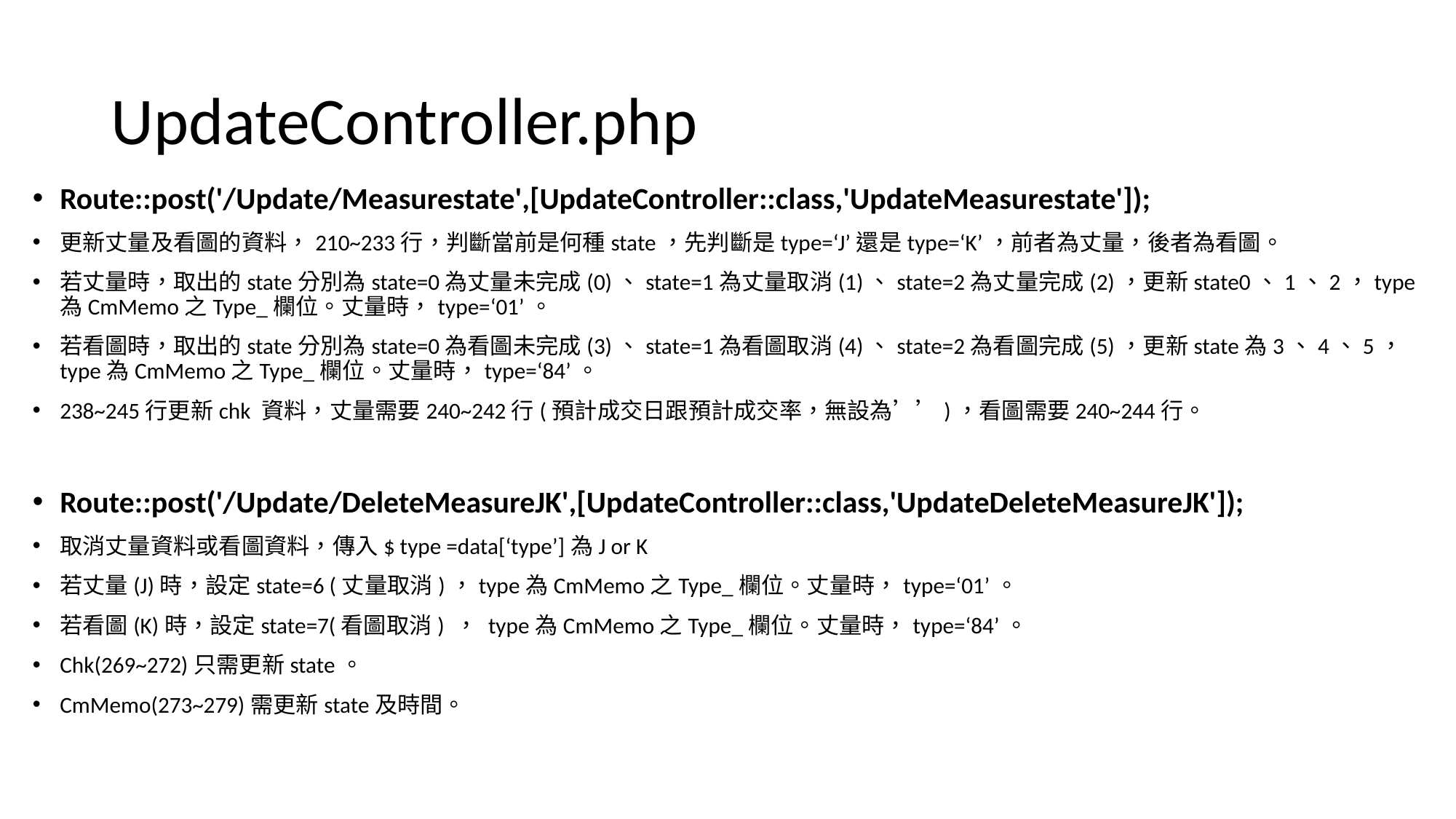

# UpdateController.php
Route::post('/Update/Measurestate',[UpdateController::class,'UpdateMeasurestate']);
更新丈量及看圖的資料，210~233行，判斷當前是何種state，先判斷是type=‘J’還是type=‘K’，前者為丈量，後者為看圖。
若丈量時，取出的state分別為state=0為丈量未完成(0)、state=1為丈量取消(1)、state=2為丈量完成(2)，更新state0、1、2，type為CmMemo之Type_欄位。丈量時，type=‘01’。
若看圖時，取出的state分別為state=0為看圖未完成(3)、state=1為看圖取消(4)、state=2為看圖完成(5)，更新state為3、4、5， type為CmMemo之Type_欄位。丈量時，type=‘84’。
238~245行更新chk 資料，丈量需要240~242行(預計成交日跟預計成交率，無設為’’)，看圖需要240~244行。

Route::post('/Update/DeleteMeasureJK',[UpdateController::class,'UpdateDeleteMeasureJK']);
取消丈量資料或看圖資料，傳入$ type =data[‘type’]為J or K
若丈量(J)時，設定state=6 (丈量取消)，type為CmMemo之Type_欄位。丈量時，type=‘01’。
若看圖(K)時，設定state=7(看圖取消) ， type為CmMemo之Type_欄位。丈量時，type=‘84’。
Chk(269~272)只需更新state。
CmMemo(273~279)需更新state及時間。